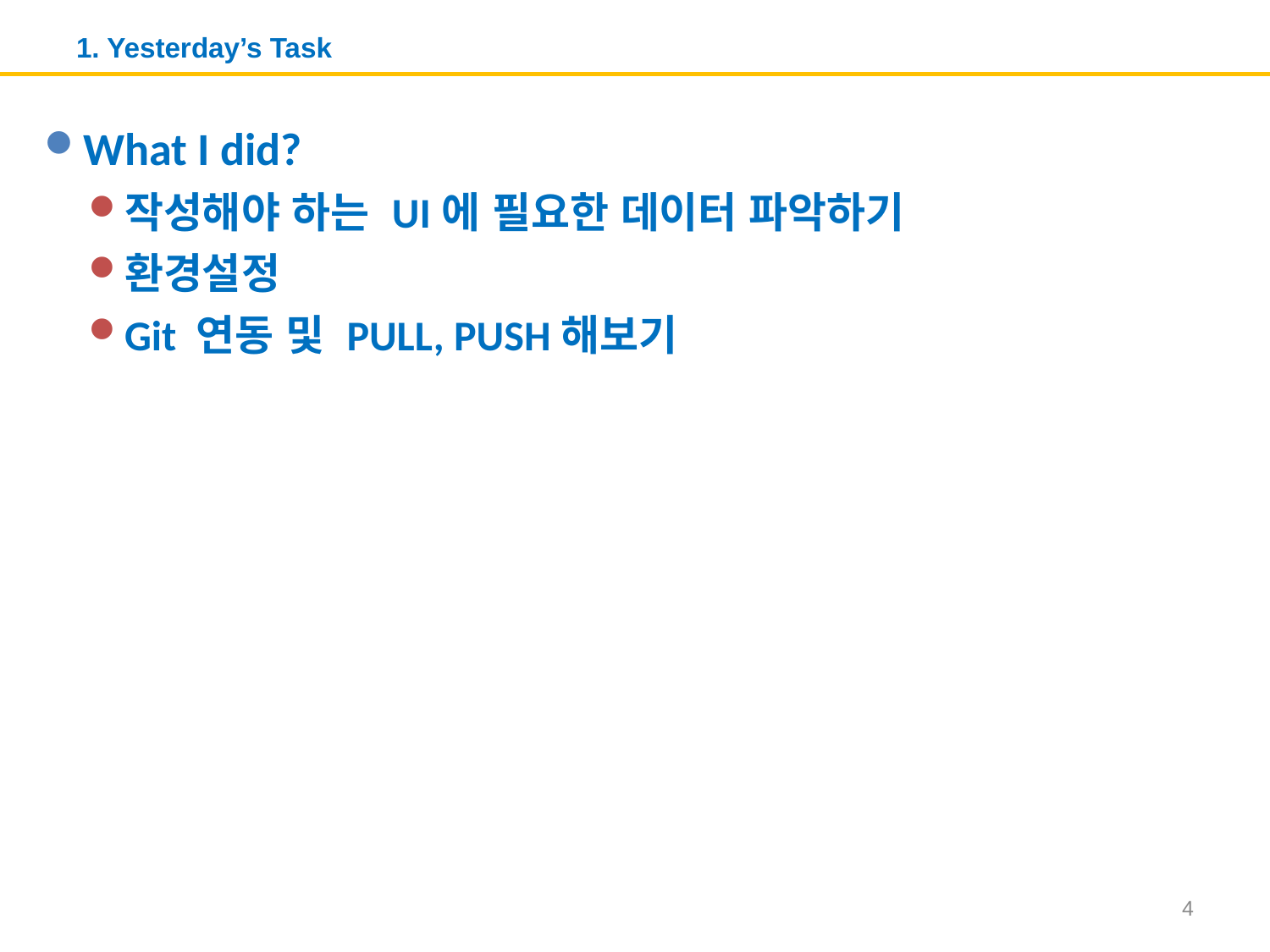

# 1. Yesterday’s Task
What I did?
작성해야 하는 UI에 필요한 데이터 파악하기
환경설정
Git 연동 및 PULL, PUSH해보기

4